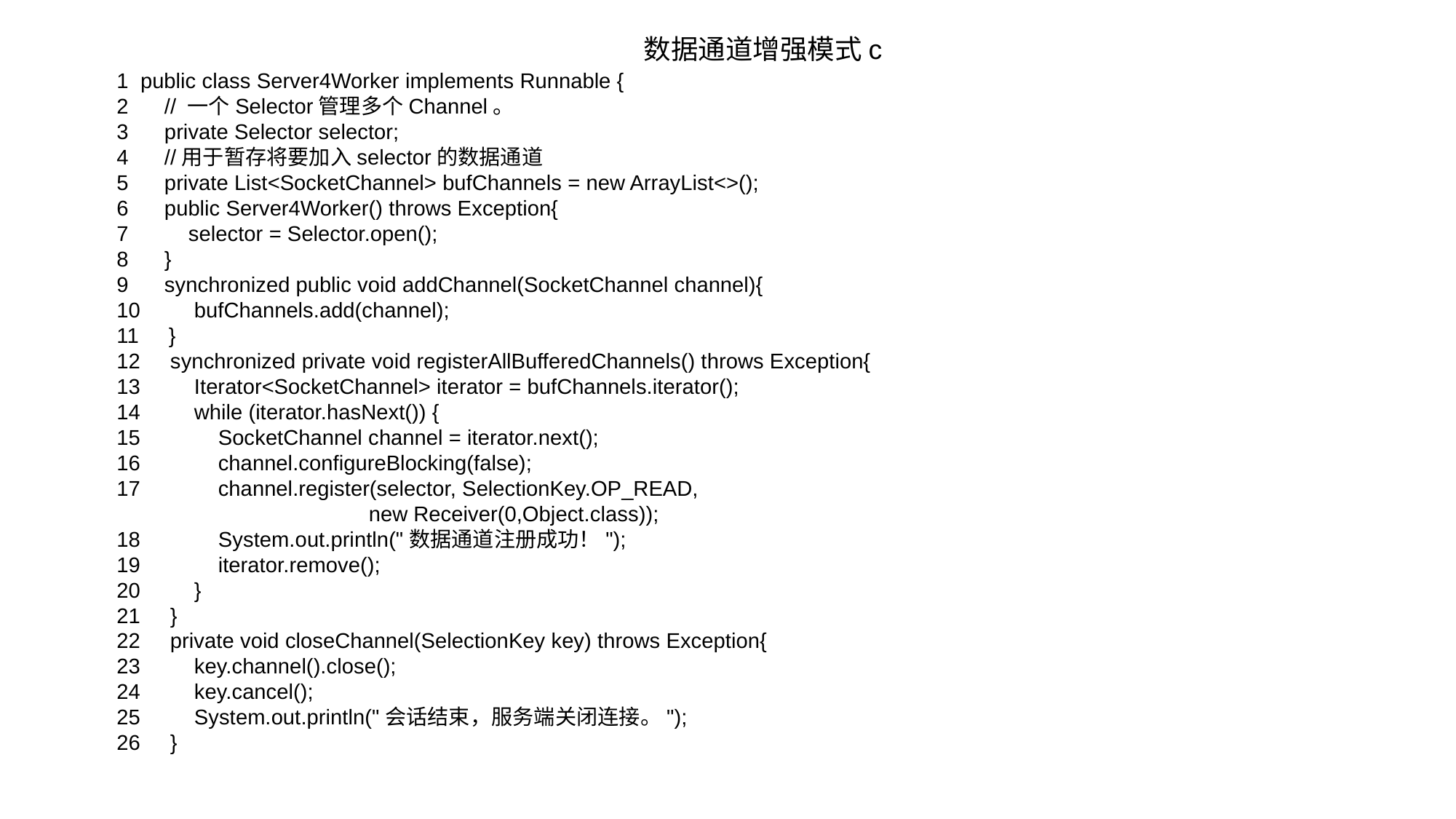

数据通道增强模式c
1  public class Server4Worker implements Runnable {
2      // 一个Selector管理多个Channel。
3      private Selector selector;
4      //用于暂存将要加入selector的数据通道
5      private List<SocketChannel> bufChannels = new ArrayList<>();
6      public Server4Worker() throws Exception{
7          selector = Selector.open();
8      }
9      synchronized public void addChannel(SocketChannel channel){
10         bufChannels.add(channel);
11     }
12     synchronized private void registerAllBufferedChannels() throws Exception{
13         Iterator<SocketChannel> iterator = bufChannels.iterator();
14         while (iterator.hasNext()) {
15             SocketChannel channel = iterator.next();
16             channel.configureBlocking(false);
17             channel.register(selector, SelectionKey.OP_READ,
                                          new Receiver(0,Object.class));
18             System.out.println("数据通道注册成功！");
19             iterator.remove();
20         }
21     }
22     private void closeChannel(SelectionKey key) throws Exception{
23         key.channel().close();
24         key.cancel();
25         System.out.println("会话结束，服务端关闭连接。");
26     }